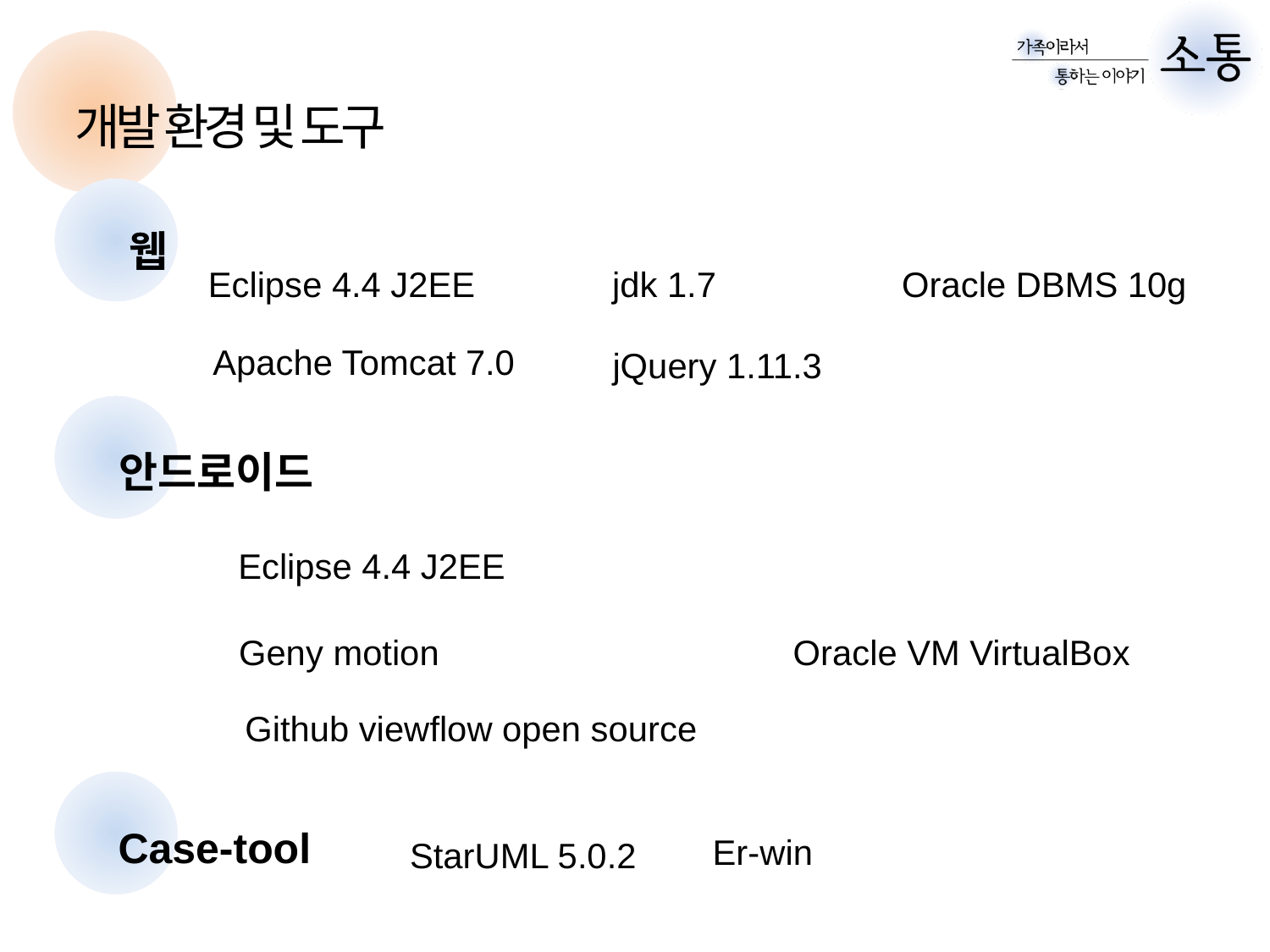

개발 환경 및 도구

웹
Eclipse 4.4 J2EE
jdk 1.7
Oracle DBMS 10g
Apache Tomcat 7.0
jQuery 1.11.3

안드로이드
Eclipse 4.4 J2EE
Geny motion
Oracle VM VirtualBox
Github viewflow open source

Case-tool
Er-win
StarUML 5.0.2